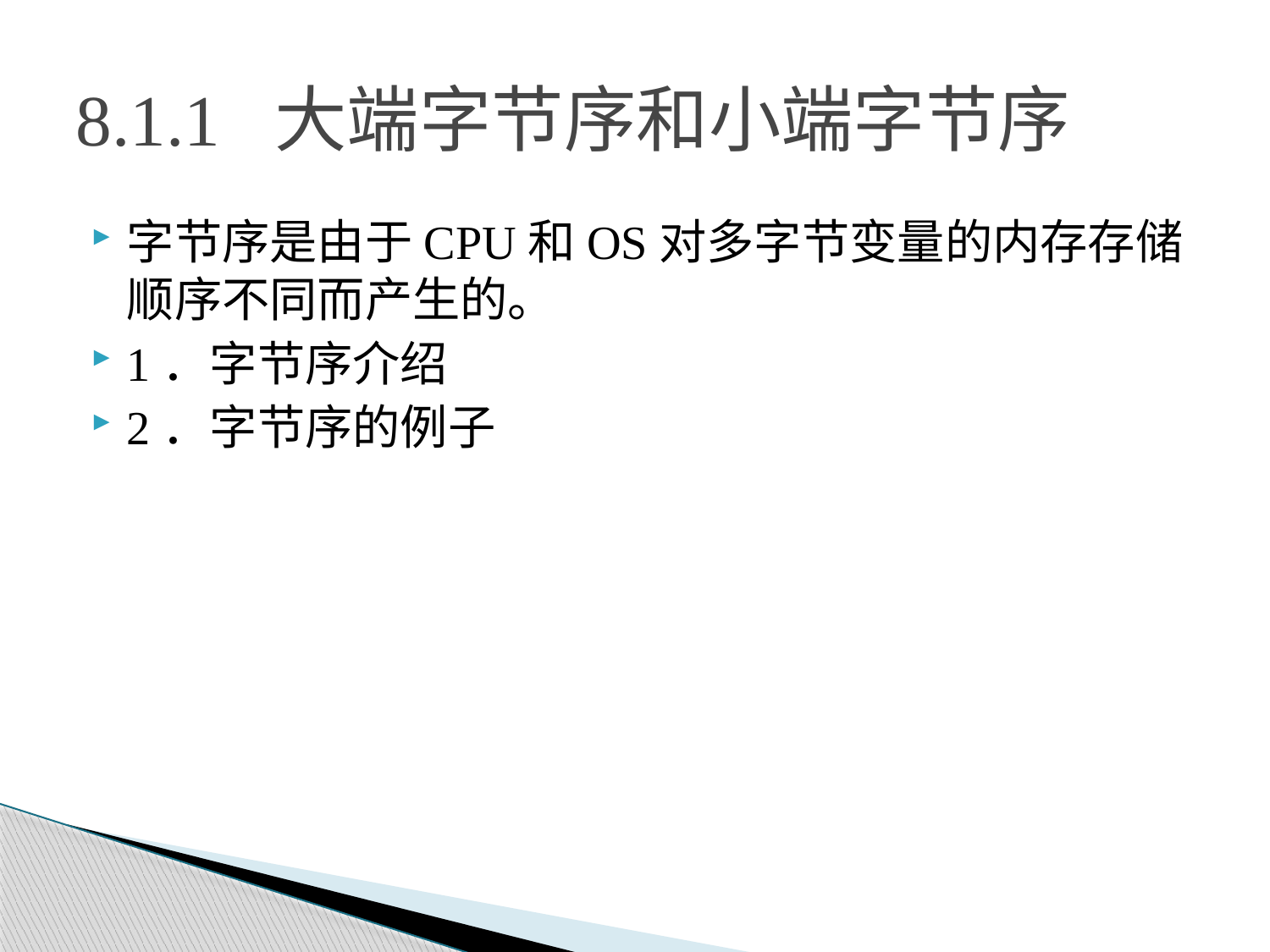

# 8.1.1  大端字节序和小端字节序
字节序是由于CPU和OS对多字节变量的内存存储顺序不同而产生的。
1．字节序介绍
2．字节序的例子